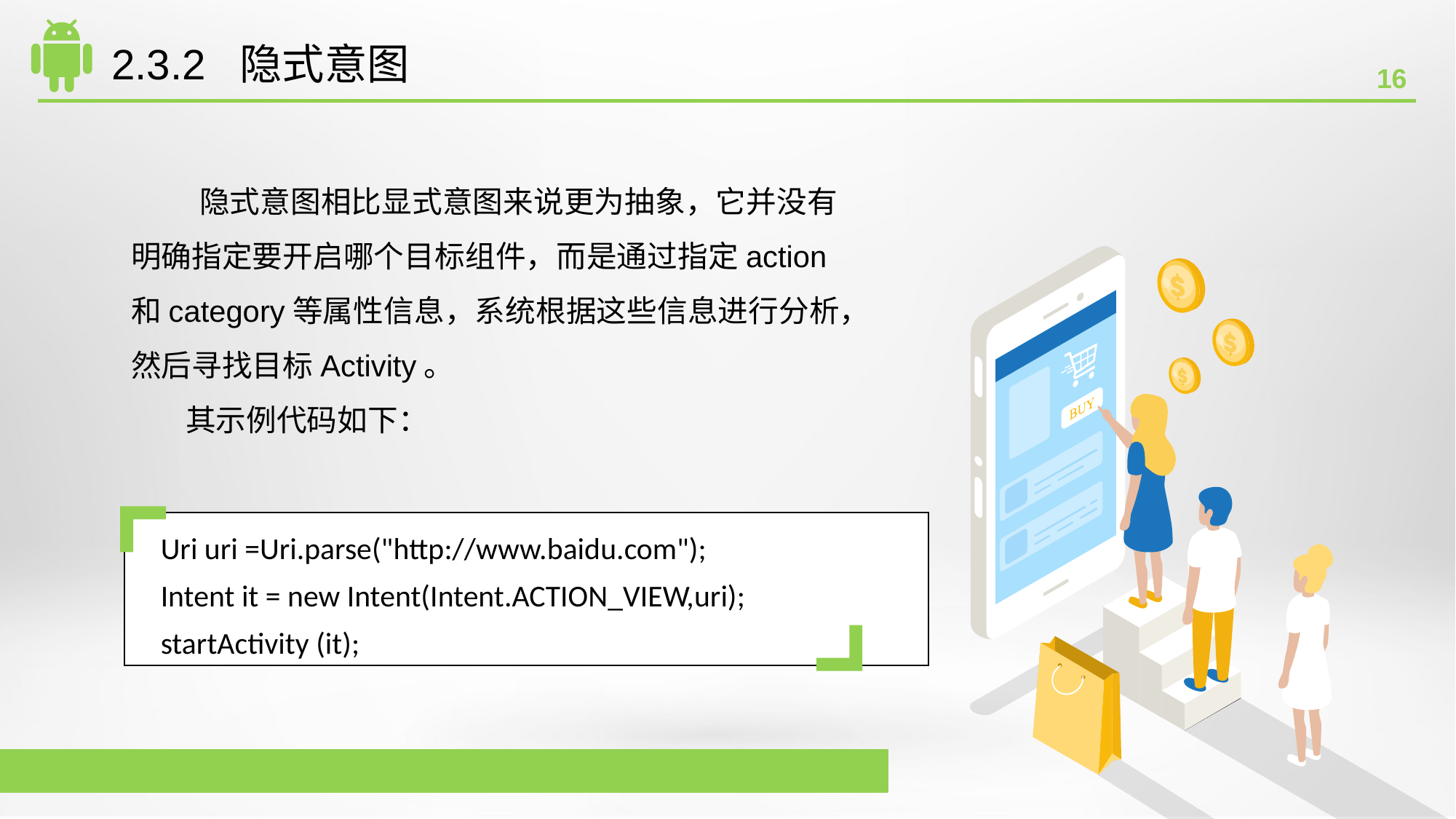

# 2.3.2  隐式意图
 隐式意图相比显式意图来说更为抽象，它并没有明确指定要开启哪个目标组件，而是通过指定action和category等属性信息，系统根据这些信息进行分析，然后寻找目标Activity。
其示例代码如下：

Uri uri =Uri.parse("http://www.baidu.com");
Intent it = new Intent(Intent.ACTION_VIEW,uri);
startActivity (it);